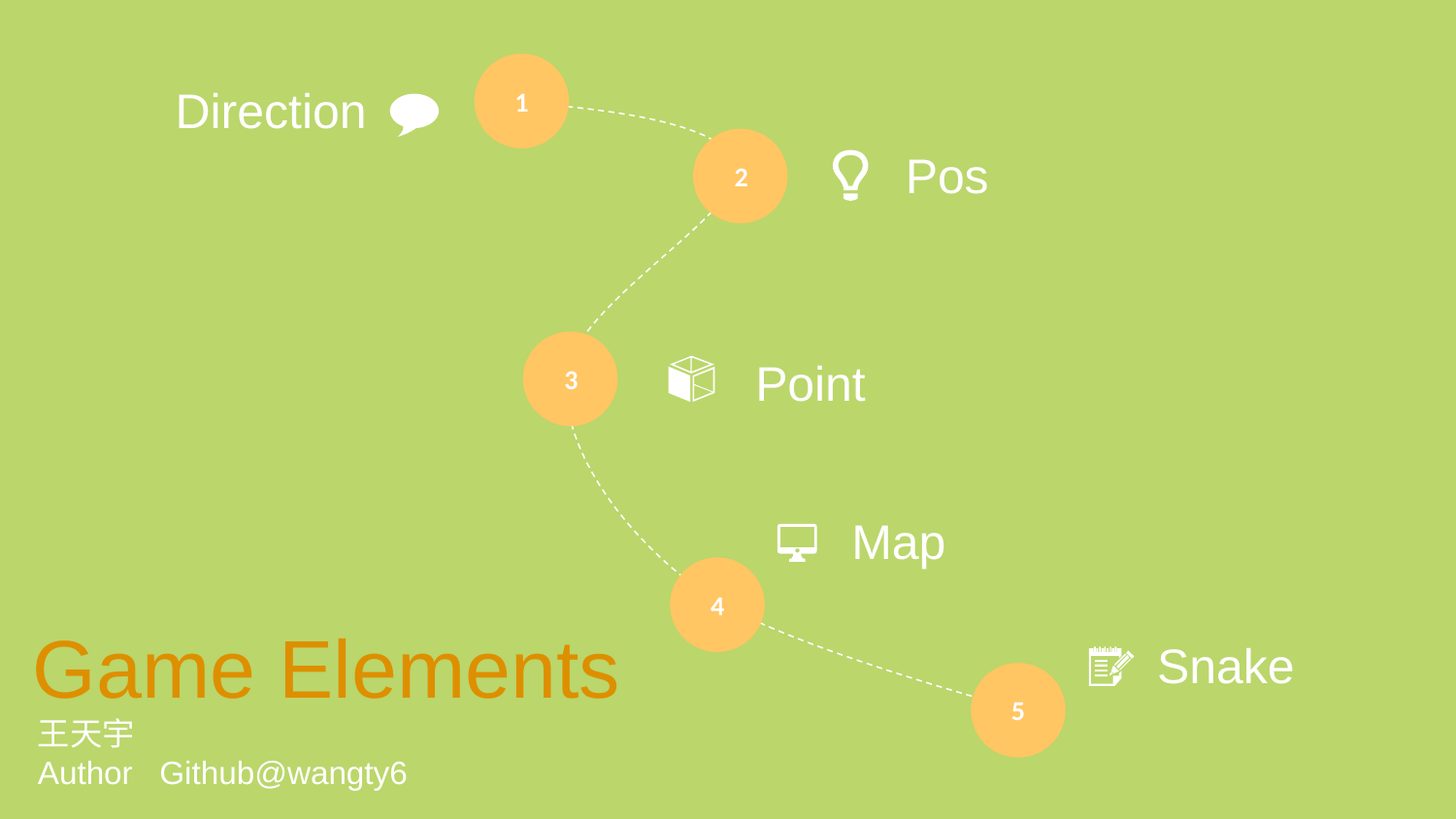

Direction
1

2
Pos

Point
3

Map

4
Game Elements
Snake

5
王天宇
Author   Github@wangty6